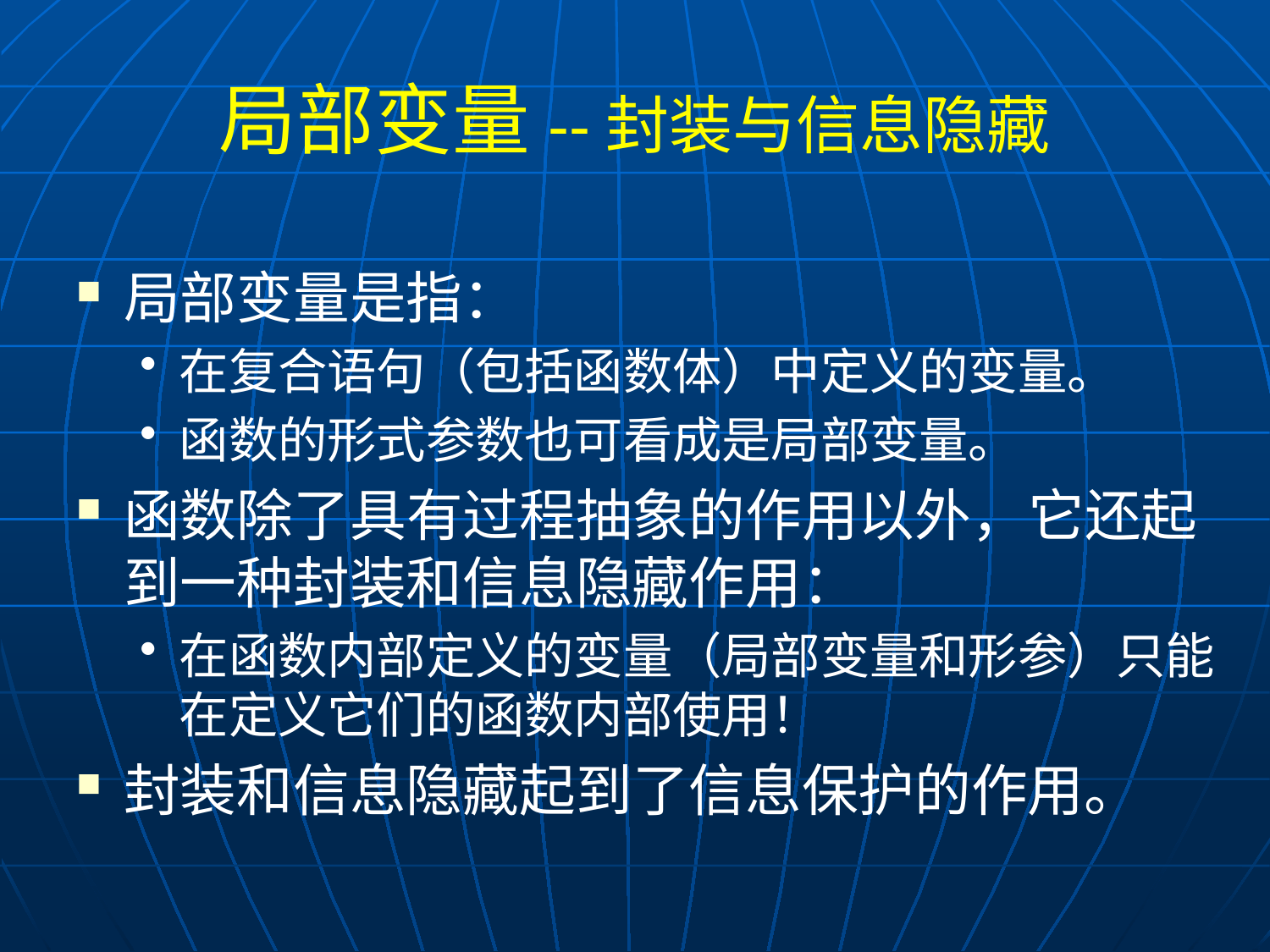

# 局部变量--封装与信息隐藏
局部变量是指：
在复合语句（包括函数体）中定义的变量。
函数的形式参数也可看成是局部变量。
函数除了具有过程抽象的作用以外，它还起到一种封装和信息隐藏作用：
在函数内部定义的变量（局部变量和形参）只能在定义它们的函数内部使用！
封装和信息隐藏起到了信息保护的作用。